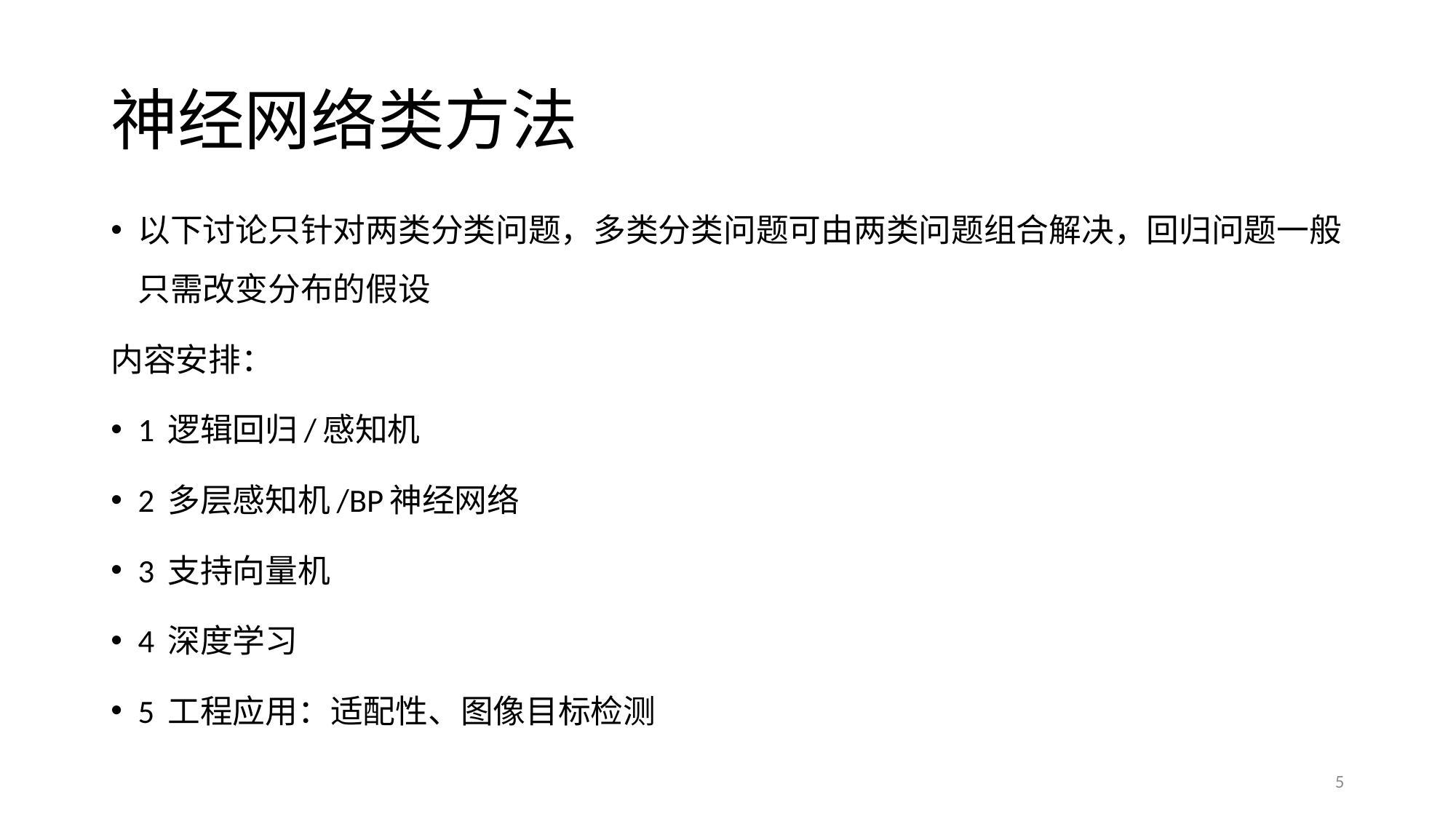

# 神经网络类方法
以下讨论只针对两类分类问题，多类分类问题可由两类问题组合解决，回归问题一般只需改变分布的假设
内容安排：
1 逻辑回归/感知机
2 多层感知机/BP神经网络
3 支持向量机
4 深度学习
5 工程应用：适配性、图像目标检测
5